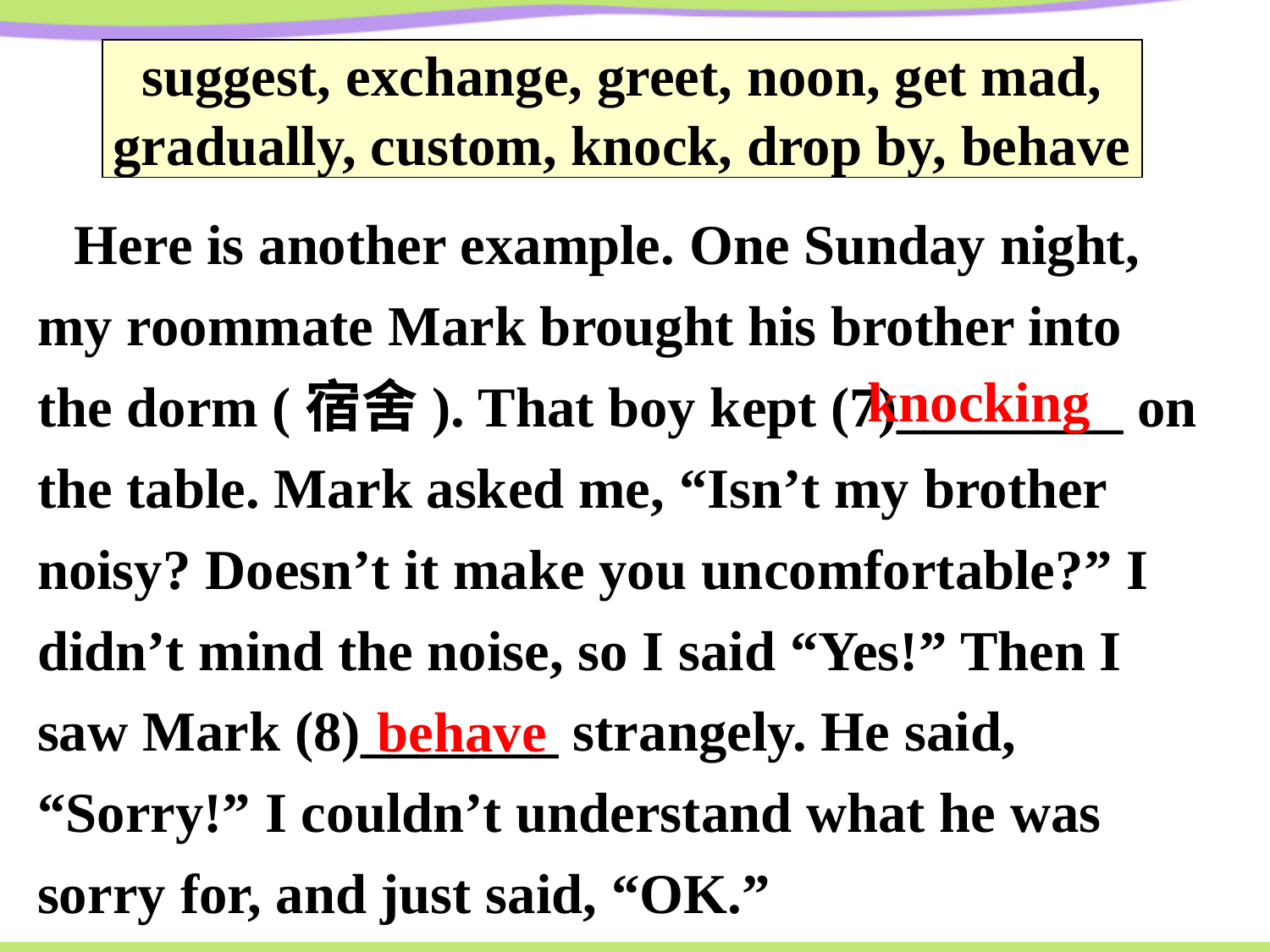

| suggest, exchange, greet, noon, get mad, gradually, custom, knock, drop by, behave |
| --- |
Here is another example. One Sunday night, my roommate Mark brought his brother into the dorm (宿舍). That boy kept (7)________ on the table. Mark asked me, “Isn’t my brother noisy? Doesn’t it make you uncomfortable?” I didn’t mind the noise, so I said “Yes!” Then I saw Mark (8)_______ strangely. He said, “Sorry!” I couldn’t understand what he was sorry for, and just said, “OK.”
knocking
behave